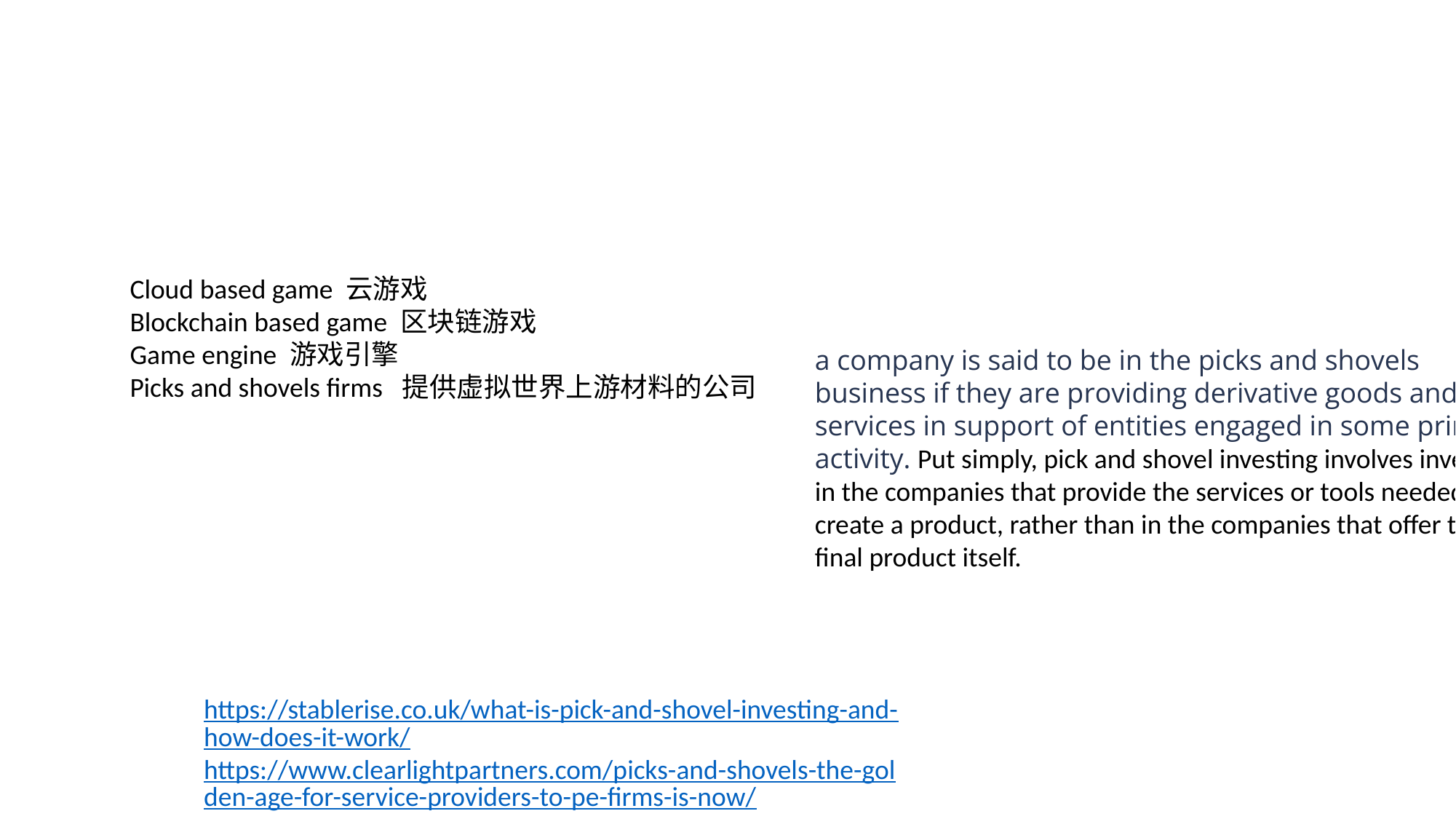

Cloud based game 云游戏
Blockchain based game 区块链游戏
Game engine 游戏引擎
Picks and shovels firms  提供虚拟世界上游材料的公司
a company is said to be in the picks and shovels business if they are providing derivative goods and services in support of entities engaged in some primary activity. Put simply, pick and shovel investing involves investing in the companies that provide the services or tools needed to create a product, rather than in the companies that offer the final product itself.
https://stablerise.co.uk/what-is-pick-and-shovel-investing-and-how-does-it-work/
https://www.clearlightpartners.com/picks-and-shovels-the-golden-age-for-service-providers-to-pe-firms-is-now/